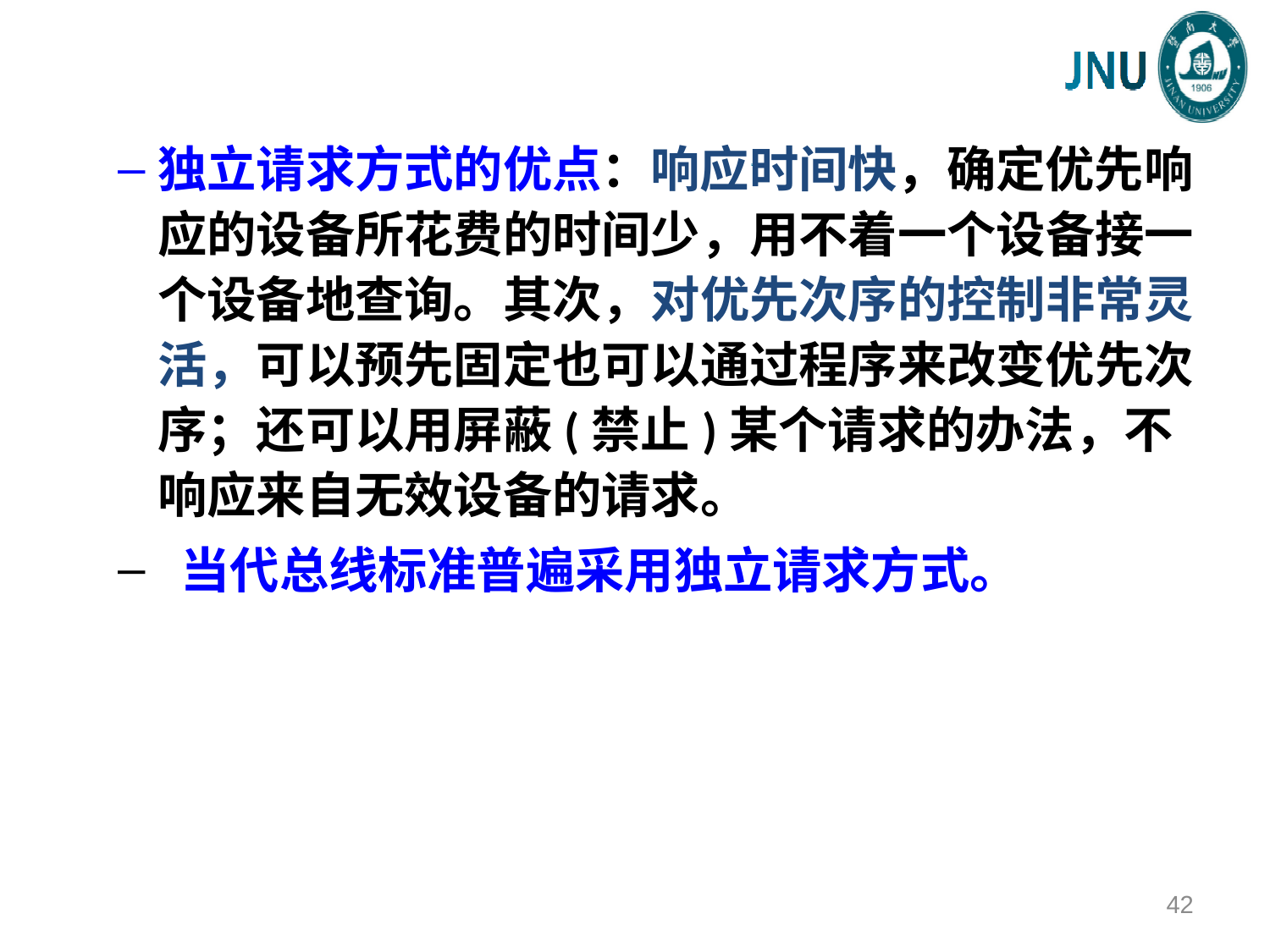

独立请求方式的优点：响应时间快，确定优先响应的设备所花费的时间少，用不着一个设备接一个设备地查询。其次，对优先次序的控制非常灵活，可以预先固定也可以通过程序来改变优先次序；还可以用屏蔽(禁止)某个请求的办法，不响应来自无效设备的请求。
 当代总线标准普遍采用独立请求方式。
42